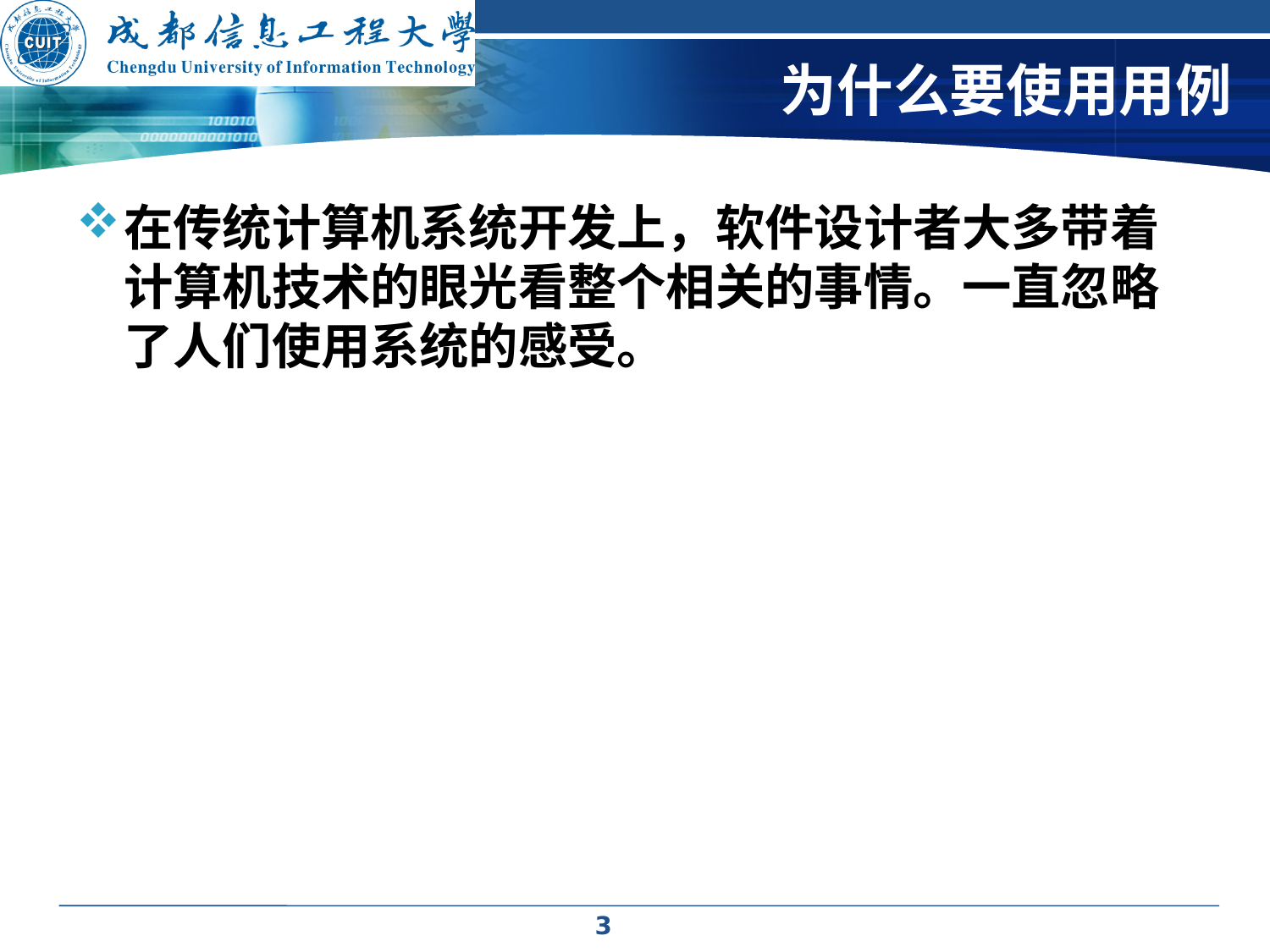

# 为什么要使用用例
在传统计算机系统开发上，软件设计者大多带着计算机技术的眼光看整个相关的事情。一直忽略了人们使用系统的感受。
3